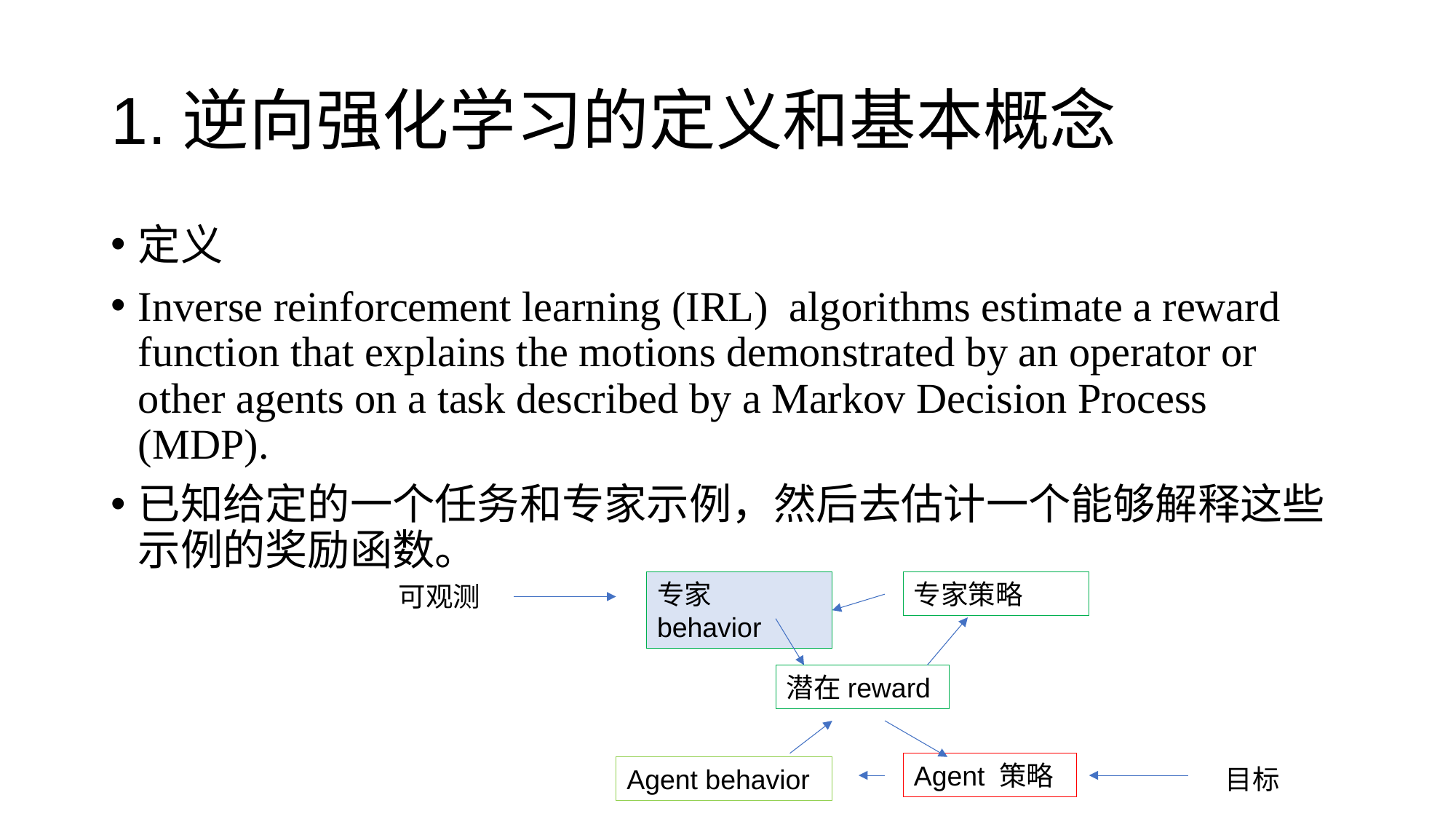

# 1.逆向强化学习的定义和基本概念
定义
Inverse reinforcement learning (IRL)  algorithms estimate a reward function that explains the motions demonstrated by an operator or other agents on a task described by a Markov Decision Process (MDP).
已知给定的一个任务和专家示例，然后去估计一个能够解释这些示例的奖励函数。

专家behavior
专家策略
可观测
潜在reward
Agent 策略
Agent behavior
目标